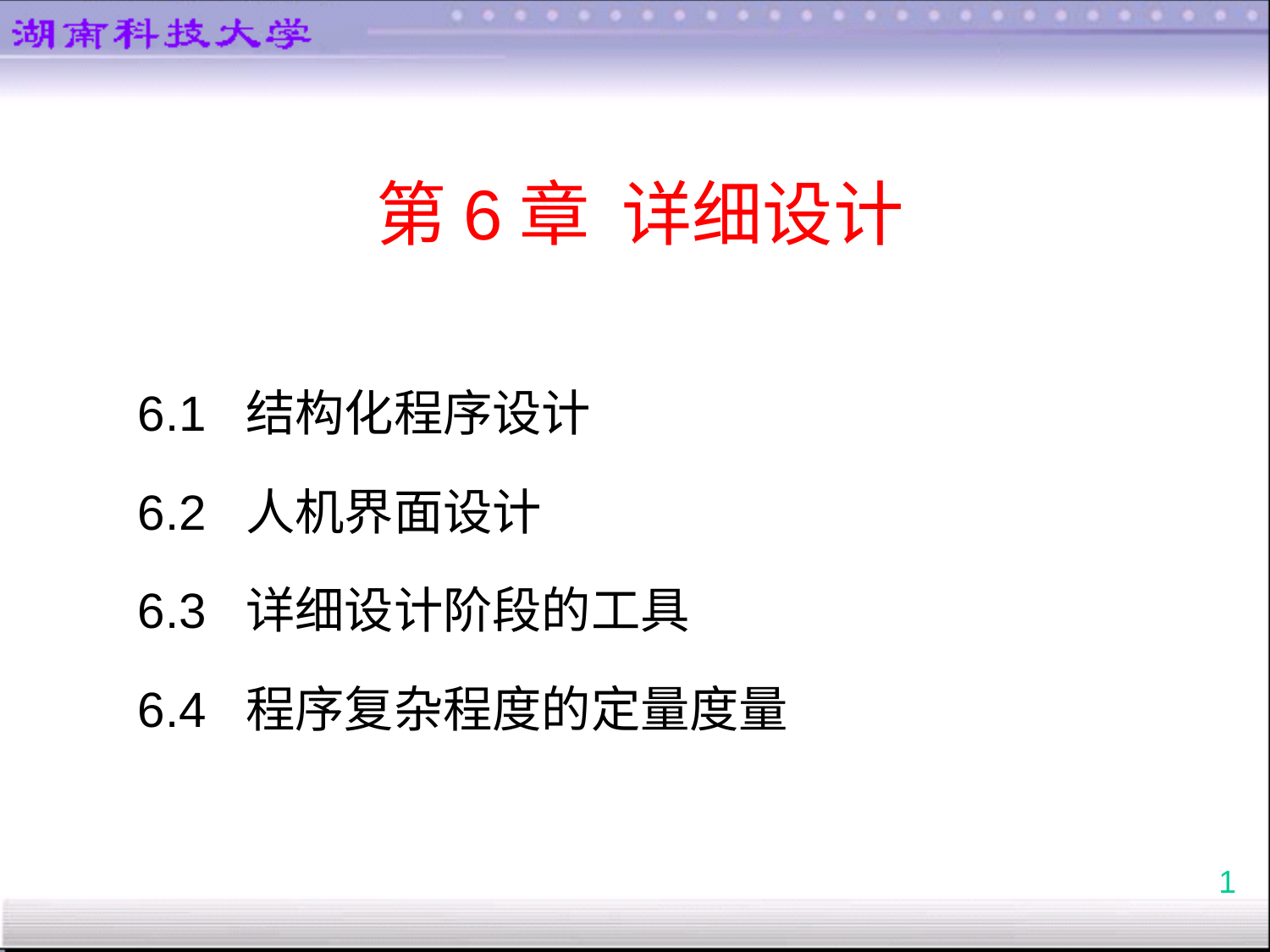

第6章  详细设计
6.1  结构化程序设计
6.2  人机界面设计
6.3  详细设计阶段的工具
6.4  程序复杂程度的定量度量
1